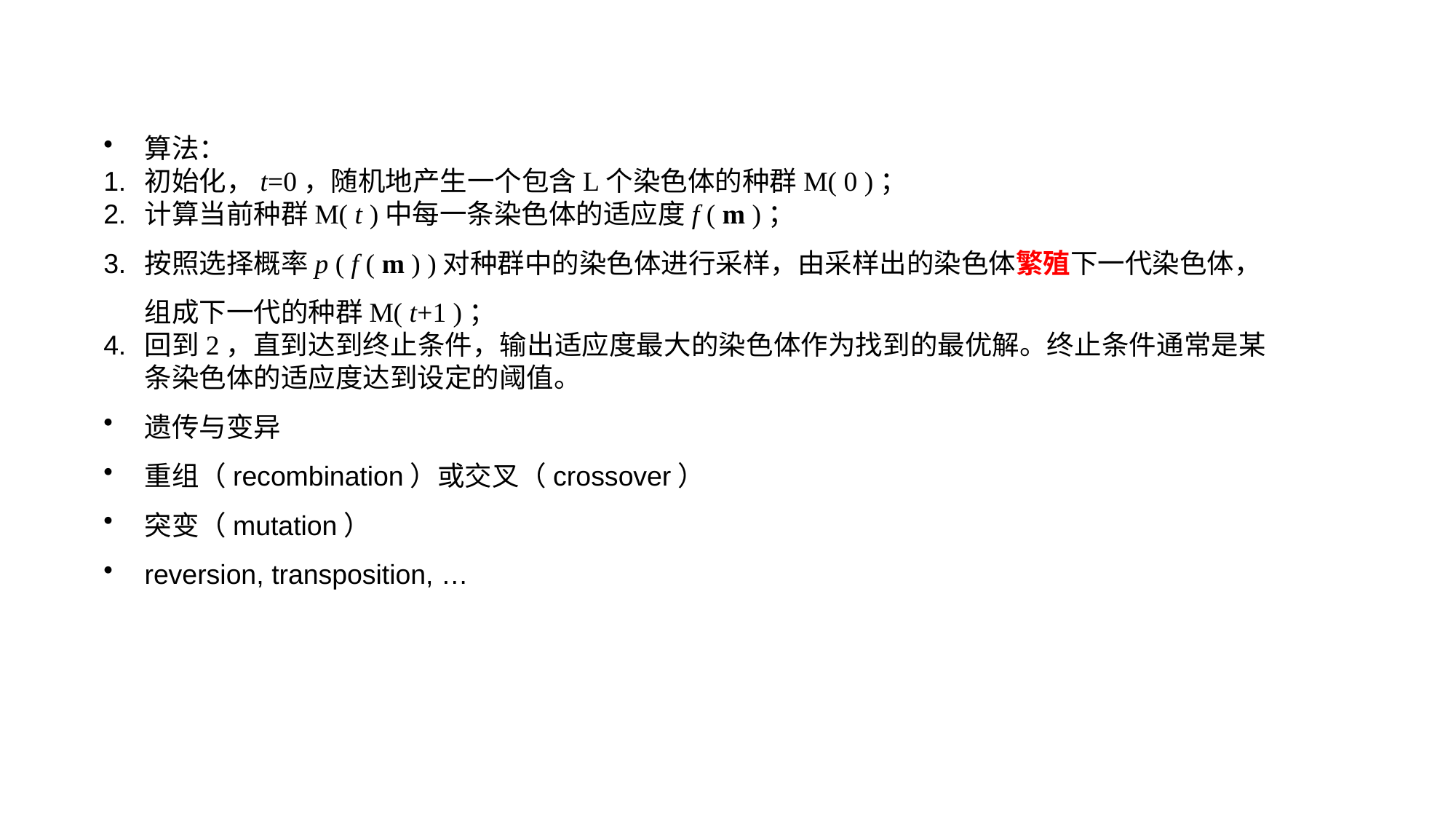

算法：
初始化，t=0，随机地产生一个包含L个染色体的种群M( 0 )；
计算当前种群M( t )中每一条染色体的适应度f ( m )；
按照选择概率p ( f ( m ) )对种群中的染色体进行采样，由采样出的染色体繁殖下一代染色体，组成下一代的种群M( t+1 )；
回到2，直到达到终止条件，输出适应度最大的染色体作为找到的最优解。终止条件通常是某条染色体的适应度达到设定的阈值。
遗传与变异
重组（recombination）或交叉（crossover）
突变（mutation）
reversion, transposition, …